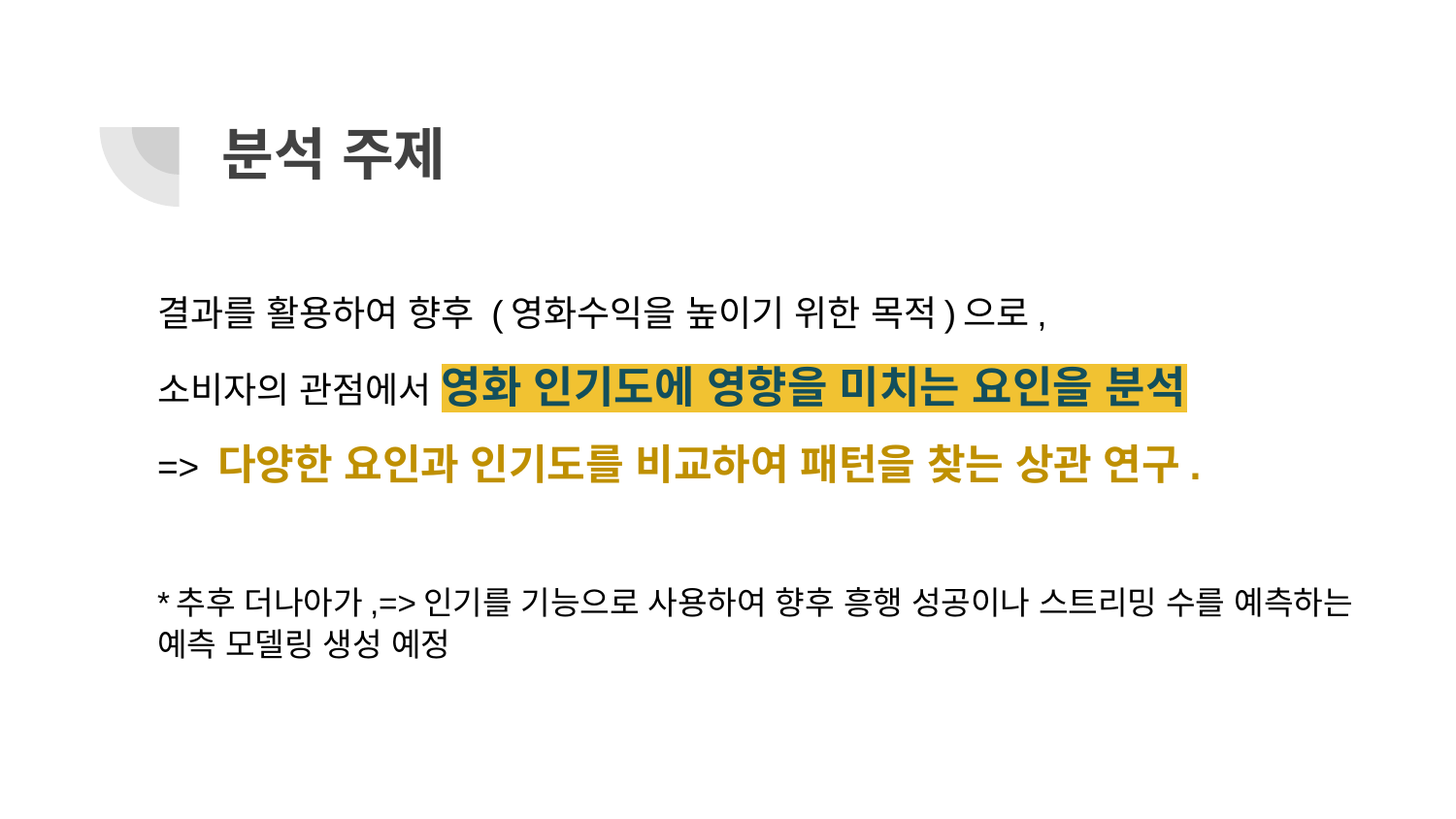

# 분석 주제
결과를 활용하여 향후 (영화수익을 높이기 위한 목적)으로,
소비자의 관점에서 영화 인기도에 영향을 미치는 요인을 분석
=> 다양한 요인과 인기도를 비교하여 패턴을 찾는 상관 연구.

*추후 더나아가,=>인기를 기능으로 사용하여 향후 흥행 성공이나 스트리밍 수를 예측하는 예측 모델링 생성 예정